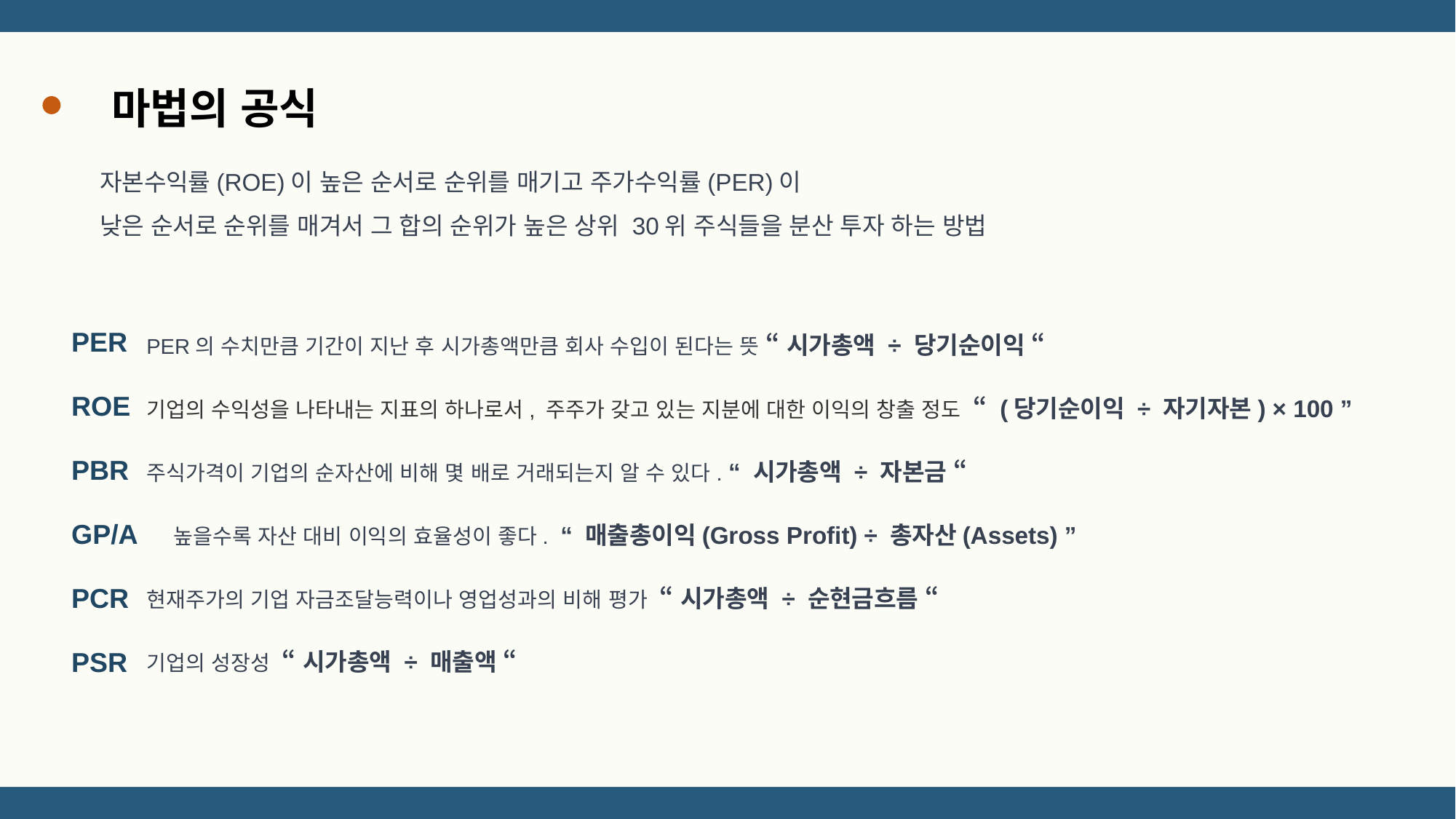

마법의 공식

자본수익률(ROE)이 높은 순서로 순위를 매기고 주가수익률(PER)이
낮은 순서로 순위를 매겨서 그 합의 순위가 높은 상위 30위 주식들을 분산 투자 하는 방법
PER
PER의 수치만큼 기간이 지난 후 시가총액만큼 회사 수입이 된다는 뜻 “ 시가총액 ÷ 당기순이익 “
ROE
기업의 수익성을 나타내는 지표의 하나로서, 주주가 갖고 있는 지분에 대한 이익의 창출 정도  “ (당기순이익 ÷ 자기자본) × 100 ”
PBR
주식가격이 기업의 순자산에 비해 몇 배로 거래되는지 알 수 있다. “ 시가총액 ÷ 자본금 “
GP/A
높을수록 자산 대비 이익의 효율성이 좋다.  “ 매출총이익(Gross Profit) ÷ 총자산(Assets) ”
PCR
현재주가의 기업 자금조달능력이나 영업성과의 비해 평가  “ 시가총액 ÷ 순현금흐름 “
PSR
기업의 성장성  “ 시가총액 ÷ 매출액 “